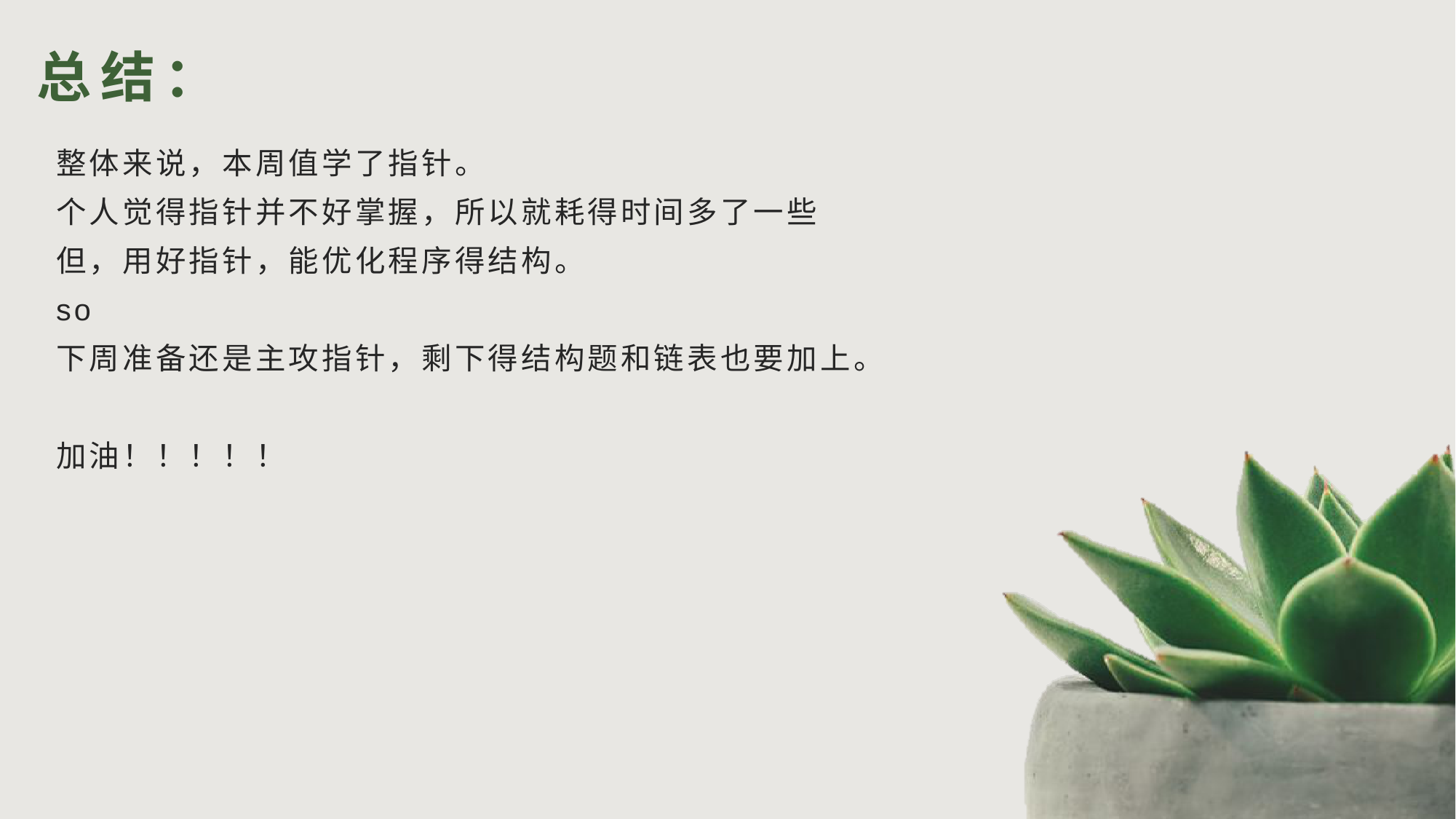

# 总结：
整体来说，本周值学了指针。
个人觉得指针并不好掌握，所以就耗得时间多了一些
但，用好指针，能优化程序得结构。
so
下周准备还是主攻指针，剩下得结构题和链表也要加上。

加油！！！！！